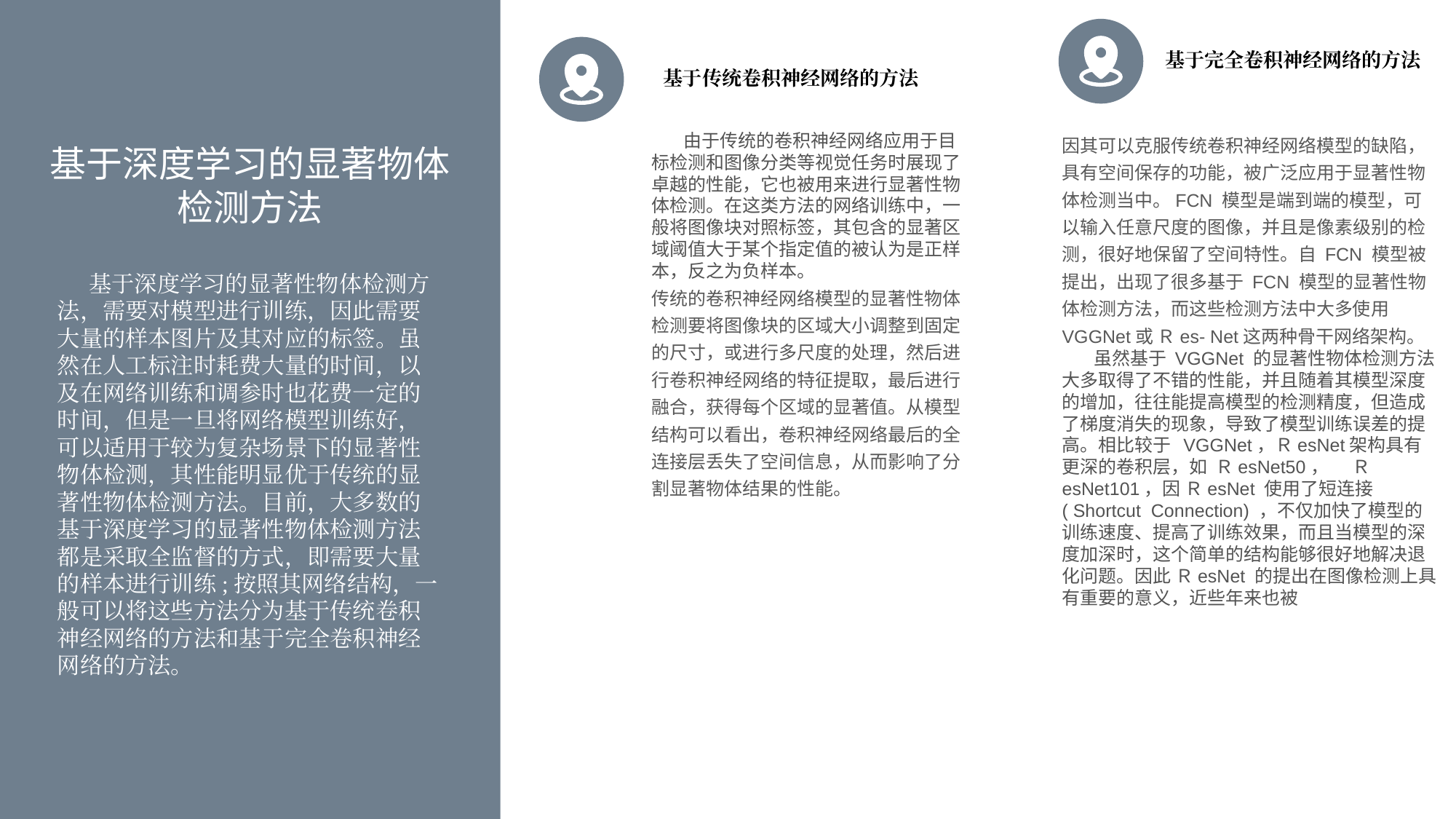

基于完全卷积神经网络的方法
基于传统卷积神经网络的方法
由于传统的卷积神经网络应用于目标检测和图像分类等视觉任务时展现了卓越的性能，它也被用来进行显著性物体检测。在这类方法的网络训练中，一般将图像块对照标签，其包含的显著区域阈值大于某个指定值的被认为是正样本，反之为负样本。
传统的卷积神经网络模型的显著性物体检测要将图像块的区域大小调整到固定的尺寸，或进行多尺度的处理，然后进行卷积神经网络的特征提取，最后进行融合，获得每个区域的显著值。从模型结构可以看出，卷积神经网络最后的全连接层丢失了空间信息，从而影响了分割显著物体结果的性能。
因其可以克服传统卷积神经网络模型的缺陷，具有空间保存的功能，被广泛应用于显著性物体检测当中。FCN 模型是端到端的模型，可以输入任意尺度的图像，并且是像素级别的检测，很好地保留了空间特性。自 FCN 模型被提出，出现了很多基于 FCN 模型的显著性物体检测方法，而这些检测方法中大多使用VGGNet或 Ｒes- Net这两种骨干网络架构。
虽然基于 VGGNet 的显著性物体检测方法大多取得了不错的性能，并且随着其模型深度的增加，往往能提高模型的检测精度，但造成了梯度消失的现象，导致了模型训练误差的提高。相比较于  VGGNet，ＲesNet架构具有更深的卷积层，如  ＲesNet50，      ＲesNet101，因 ＲesNet 使用了短连接( Shortcut  Connection) ，不仅加快了模型的训练速度、提高了训练效果，而且当模型的深度加深时，这个简单的结构能够很好地解决退化问题。因此 ＲesNet 的提出在图像检测上具有重要的意义，近些年来也被
基于深度学习的显著物体检测方法
基于深度学习的显著性物体检测方法，需要对模型进行训练，因此需要大量的样本图片及其对应的标签。虽然在人工标注时耗费大量的时间，以及在网络训练和调参时也花费一定的时间，但是一旦将网络模型训练好，可以适用于较为复杂场景下的显著性物体检测，其性能明显优于传统的显著性物体检测方法。目前，大多数的基于深度学习的显著性物体检测方法都是采取全监督的方式，即需要大量的样本进行训练;按照其网络结构，一般可以将这些方法分为基于传统卷积神经网络的方法和基于完全卷积神经网络的方法。